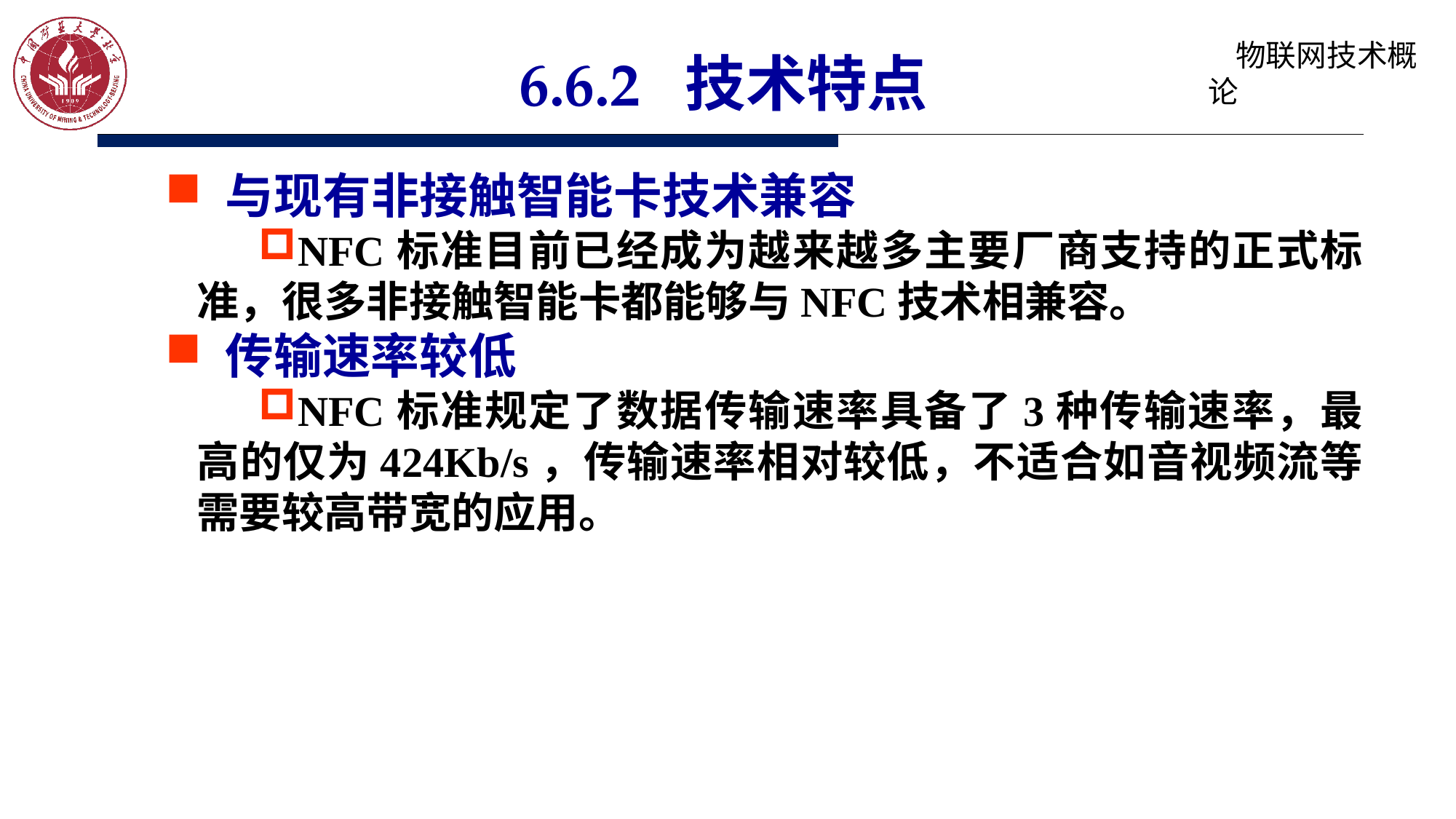

# 6.6.2  技术特点
 与现有非接触智能卡技术兼容
NFC标准目前已经成为越来越多主要厂商支持的正式标准，很多非接触智能卡都能够与NFC技术相兼容。
 传输速率较低
NFC标准规定了数据传输速率具备了3种传输速率，最高的仅为424Kb/s，传输速率相对较低，不适合如音视频流等需要较高带宽的应用。